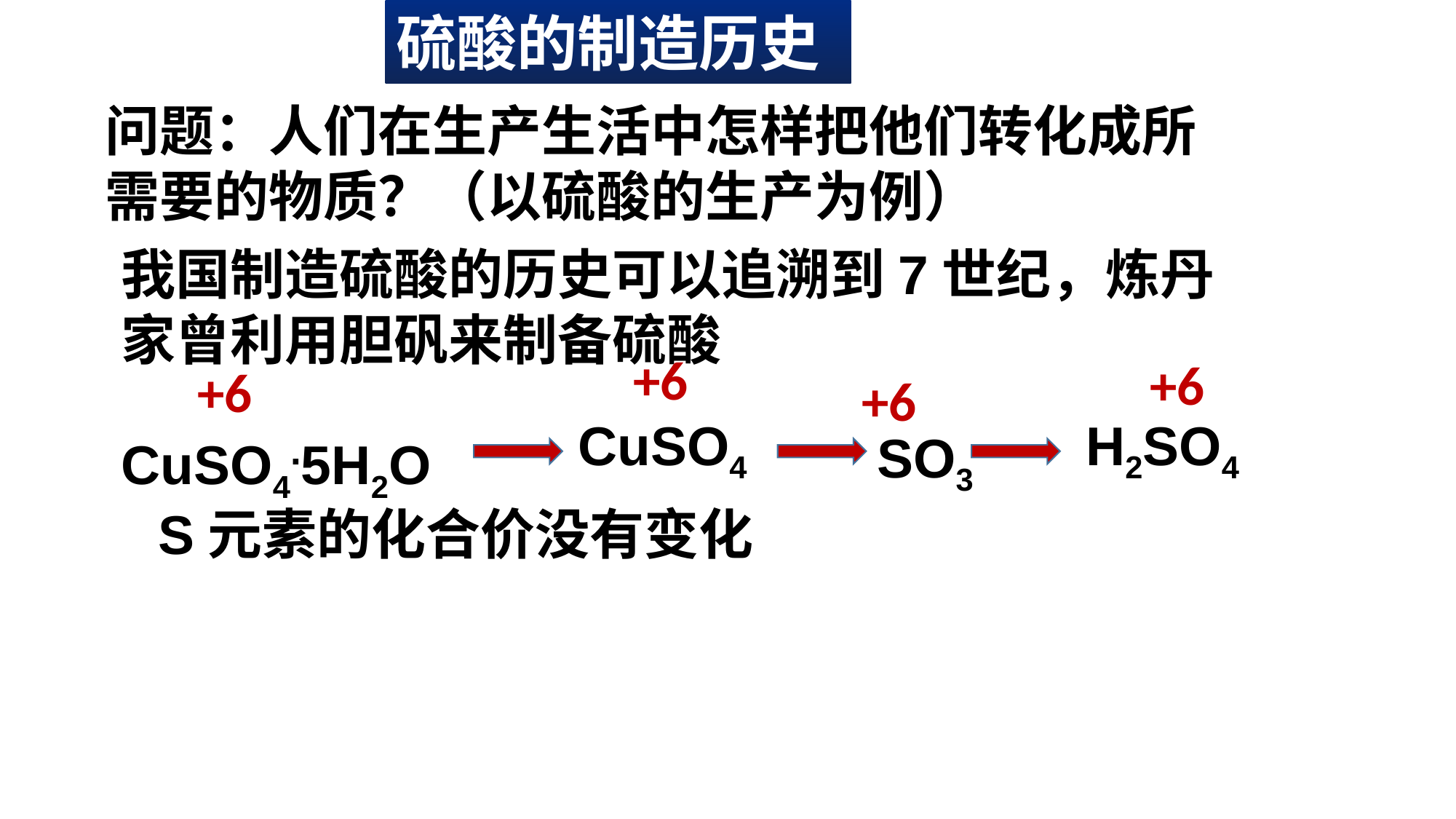

硫酸的制造历史
问题：人们在生产生活中怎样把他们转化成所需要的物质？（以硫酸的生产为例）
我国制造硫酸的历史可以追溯到7世纪，炼丹家曾利用胆矾来制备硫酸
+6
+6
+6
+6
CuSO4
H2SO4
CuSO4.5H2O
SO3

S元素的化合价没有变化